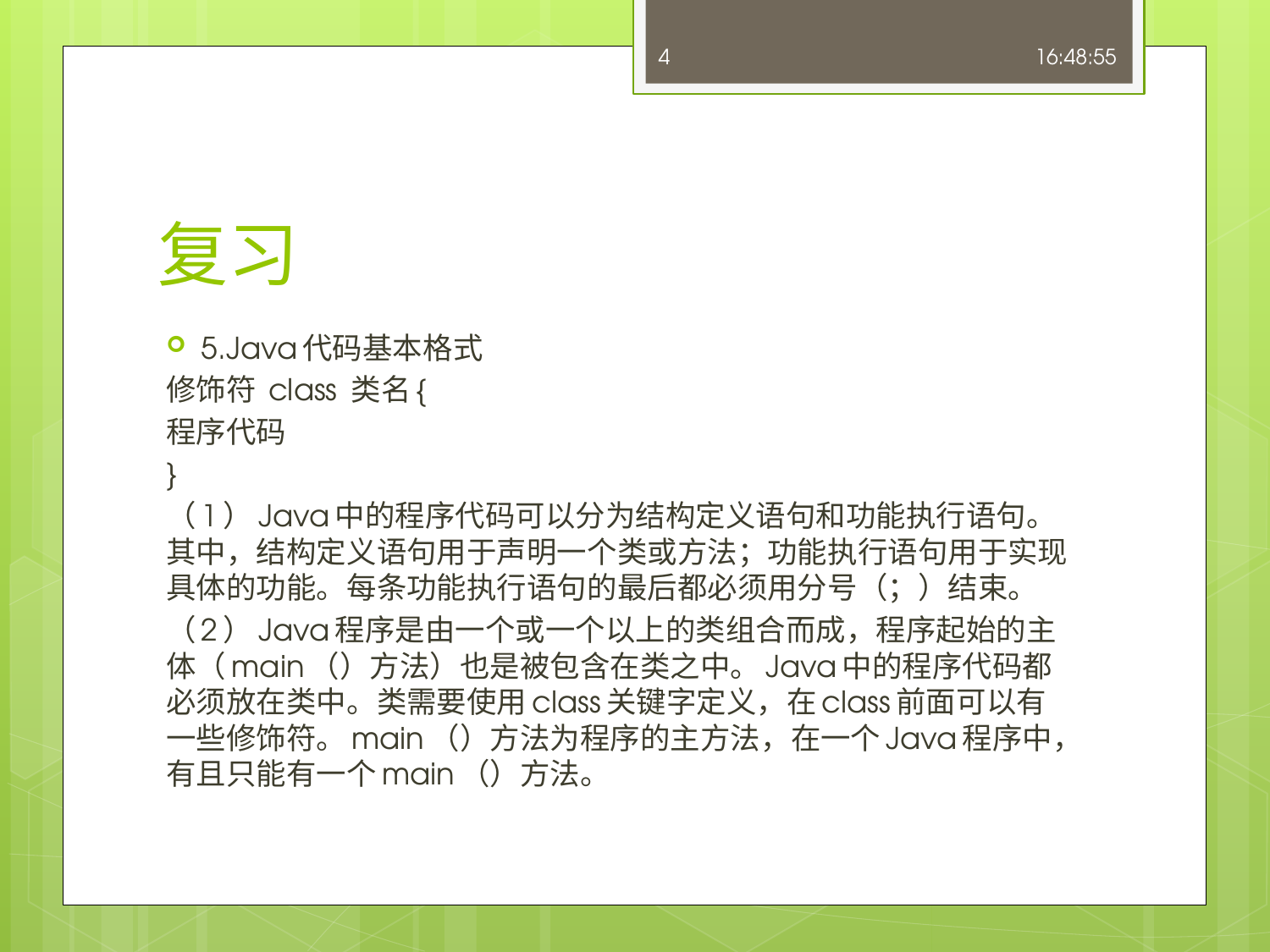

4
16:48:55
# 复习
5.Java代码基本格式
修饰符 class 类名{
程序代码
}
（1）Java中的程序代码可以分为结构定义语句和功能执行语句。其中，结构定义语句用于声明一个类或方法；功能执行语句用于实现具体的功能。每条功能执行语句的最后都必须用分号（；）结束。
（2）Java程序是由一个或一个以上的类组合而成，程序起始的主体（main（）方法）也是被包含在类之中。Java中的程序代码都必须放在类中。类需要使用class关键字定义，在class前面可以有一些修饰符。main（）方法为程序的主方法，在一个Java程序中，有且只能有一个main（）方法。